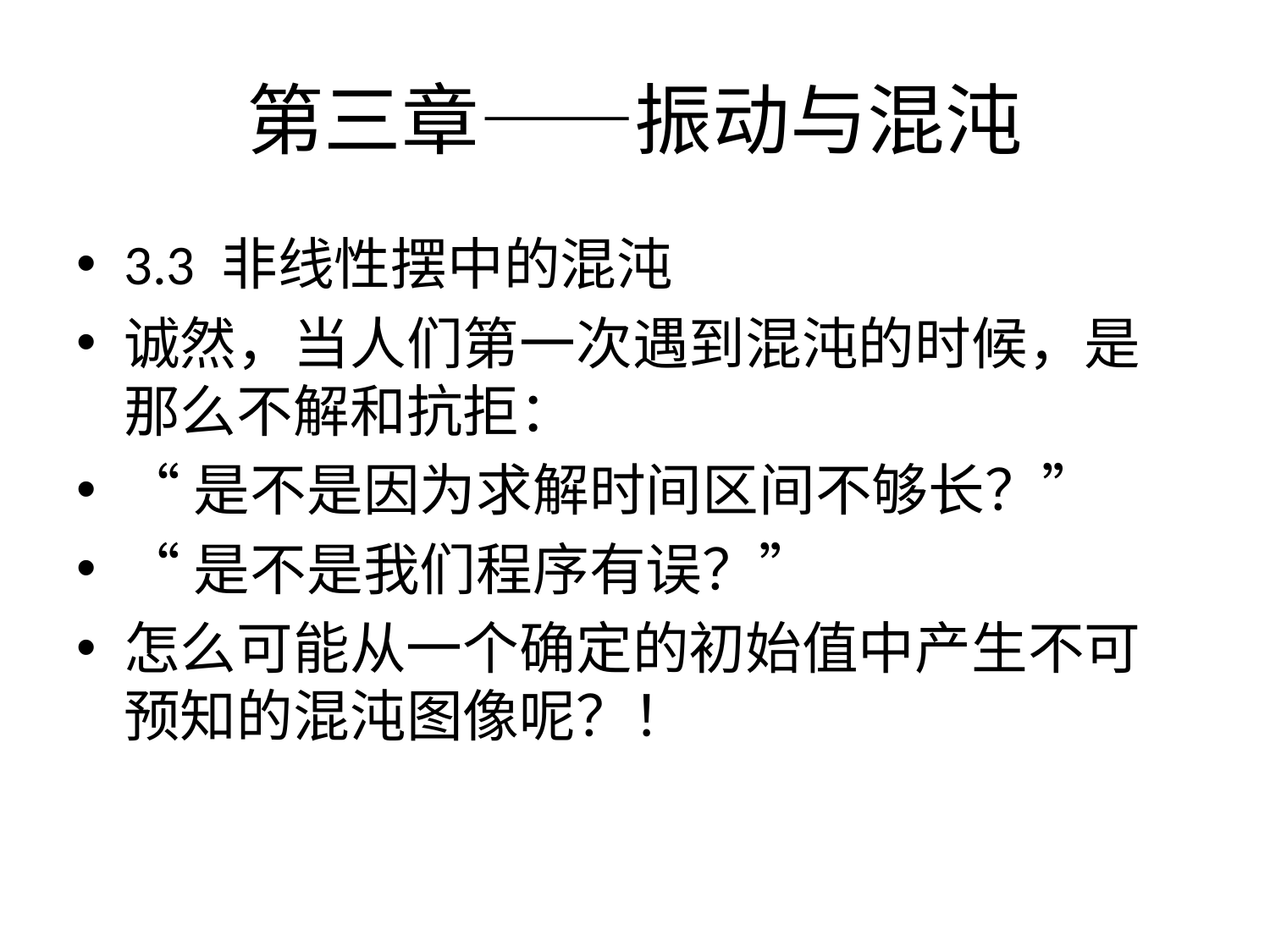

# 第三章——振动与混沌
3.3 非线性摆中的混沌
诚然，当人们第一次遇到混沌的时候，是那么不解和抗拒：
“是不是因为求解时间区间不够长？”
“是不是我们程序有误？”
怎么可能从一个确定的初始值中产生不可预知的混沌图像呢？！